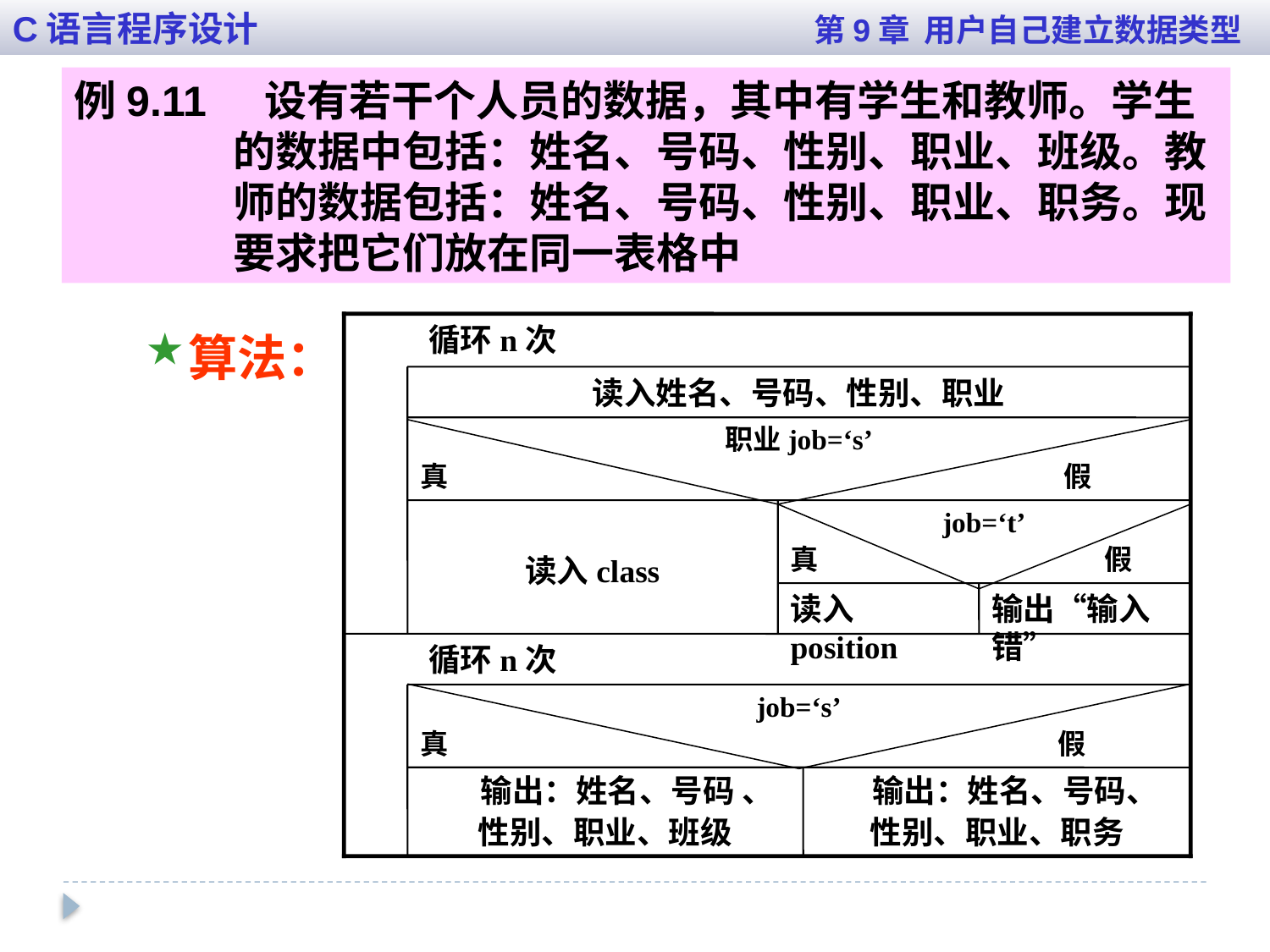

C语言程序设计                                                                     第9章  用户自己建立数据类型
例9.11    设有若干个人员的数据，其中有学生和教师。学生的数据中包括：姓名、号码、性别、职业、班级。教师的数据包括：姓名、号码、性别、职业、职务。现要求把它们放在同一表格中
         循环n次

读入姓名、号码、性别、职业

职业job=‘s’
真                                                                                                 假

读入class

job=‘t’
真                                             假

读入position

输出“输入错”

         循环n次

job=‘s’
真                                                                                                假

     输出：姓名、号码 、
性别、职业、班级

    输出：姓名、号码、
性别、职业、职务

算法：